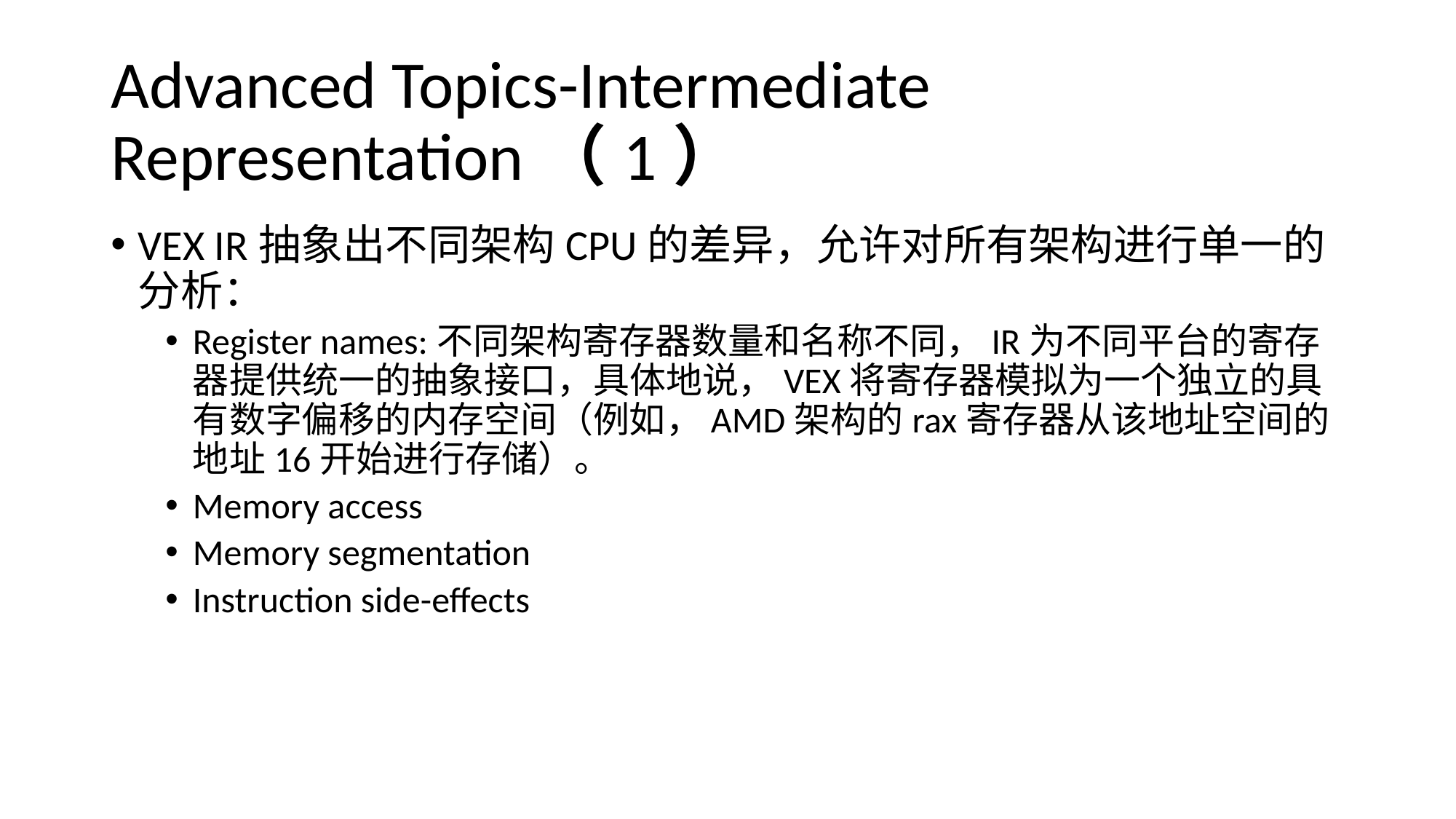

# Advanced Topics-Intermediate Representation（1）
VEX IR抽象出不同架构CPU的差异，允许对所有架构进行单一的分析：
Register names:不同架构寄存器数量和名称不同，IR为不同平台的寄存器提供统一的抽象接口，具体地说，VEX将寄存器模拟为一个独立的具有数字偏移的内存空间（例如，AMD架构的rax寄存器从该地址空间的地址16开始进行存储）。
Memory access
Memory segmentation
Instruction side-effects